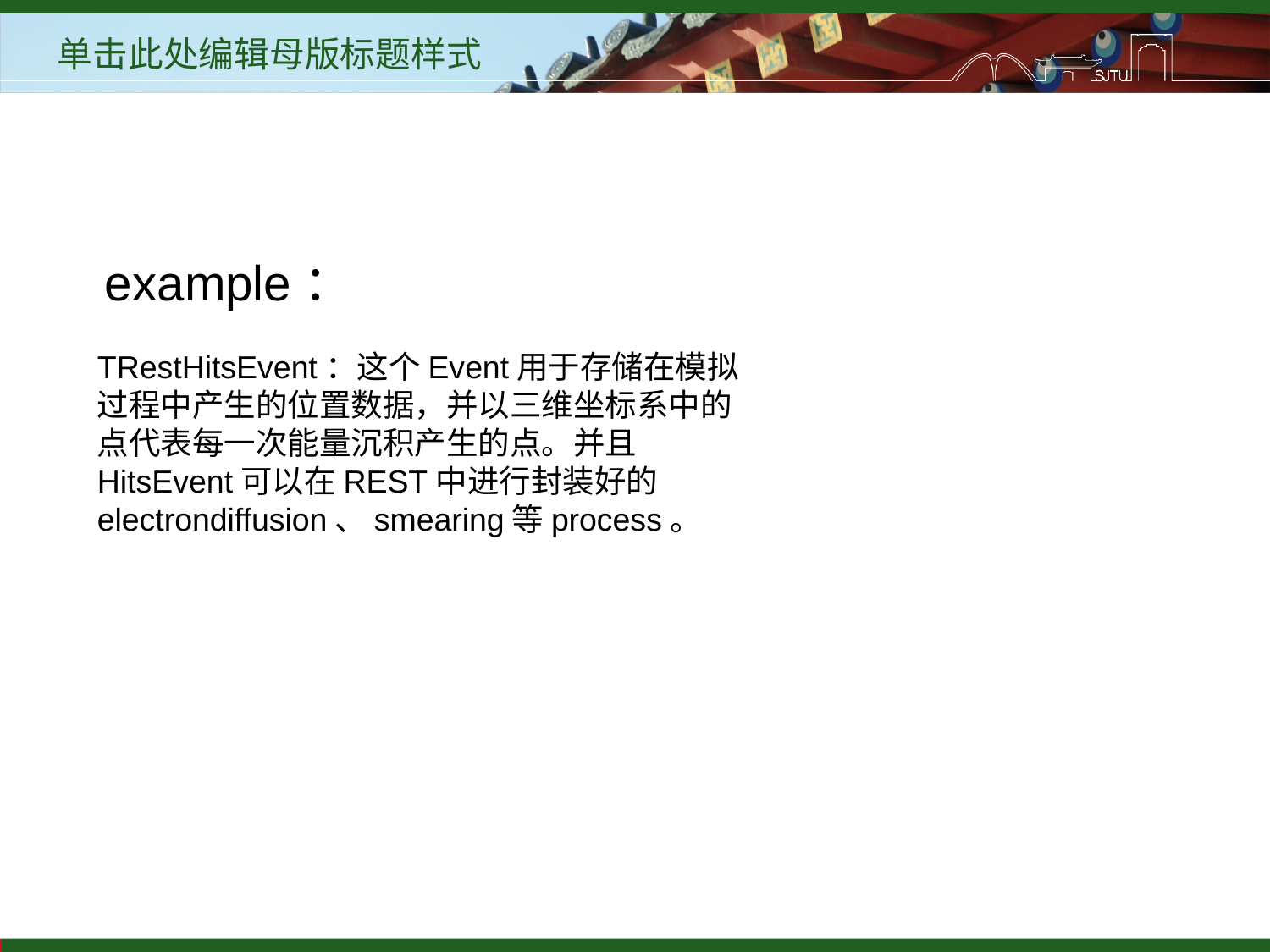

example：
TRestHitsEvent：这个Event用于存储在模拟过程中产生的位置数据，并以三维坐标系中的点代表每一次能量沉积产生的点。并且HitsEvent可以在REST中进行封装好的electrondiffusion、smearing等process。
7